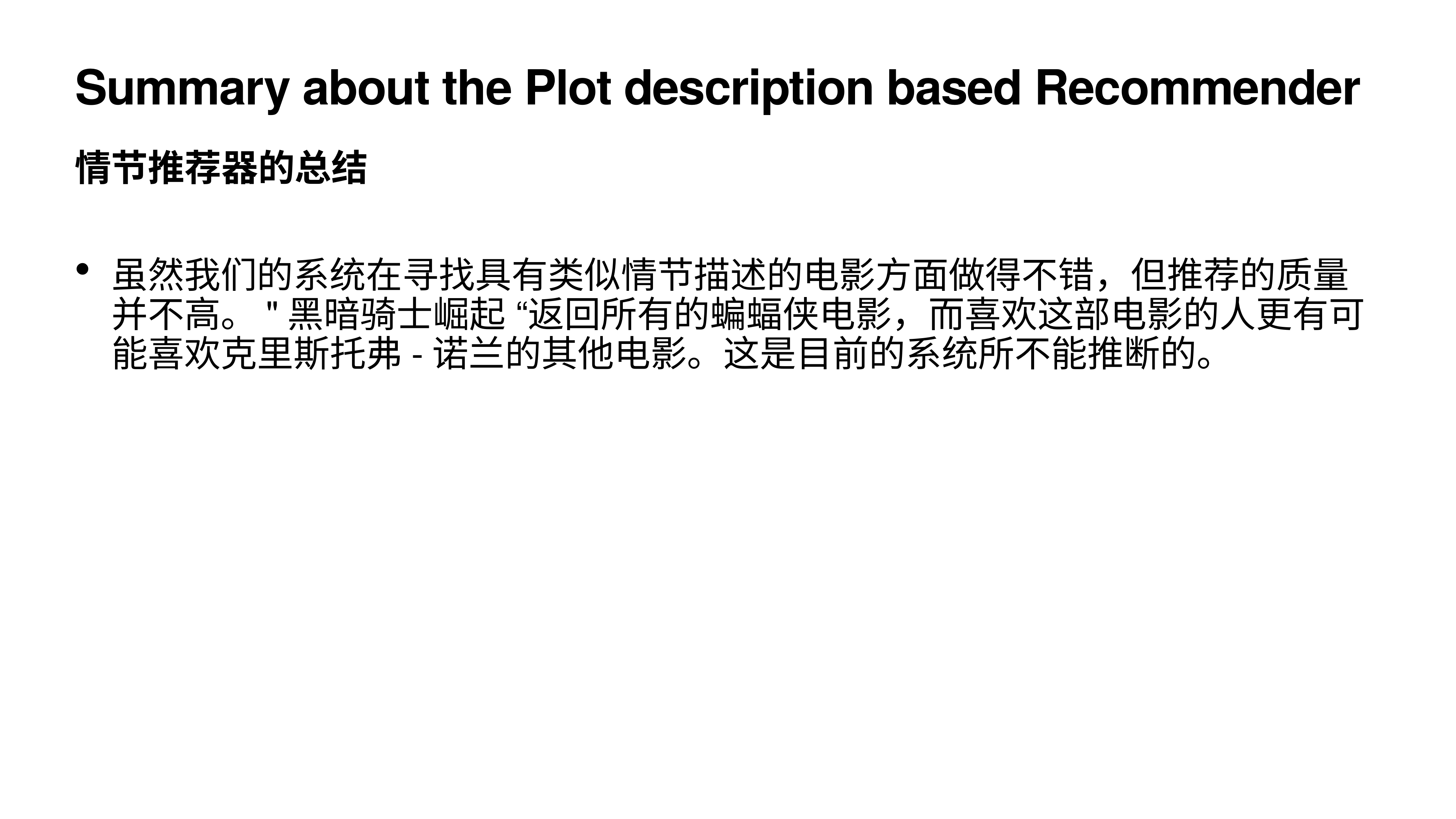

# Summary about the Plot description based Recommender
情节推荐器的总结
虽然我们的系统在寻找具有类似情节描述的电影方面做得不错，但推荐的质量并不高。"黑暗骑士崛起 “返回所有的蝙蝠侠电影，而喜欢这部电影的人更有可能喜欢克里斯托弗-诺兰的其他电影。这是目前的系统所不能推断的。